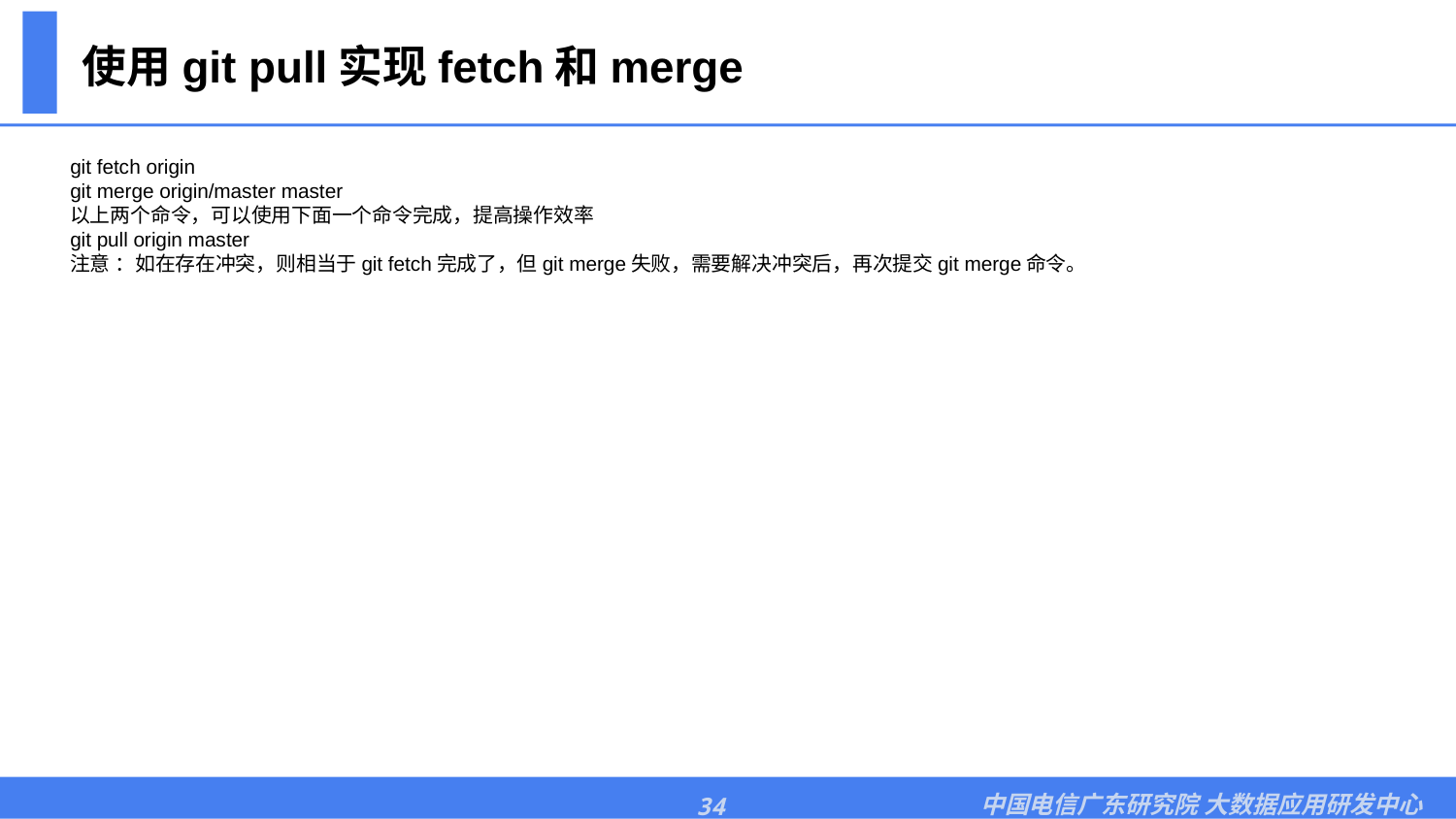

使用git pull实现fetch和merge
git fetch origin
git merge origin/master master
以上两个命令，可以使用下面一个命令完成，提高操作效率
git pull origin master
注意 ：如在存在冲突，则相当于git fetch完成了，但git merge失败，需要解决冲突后，再次提交git merge命令。